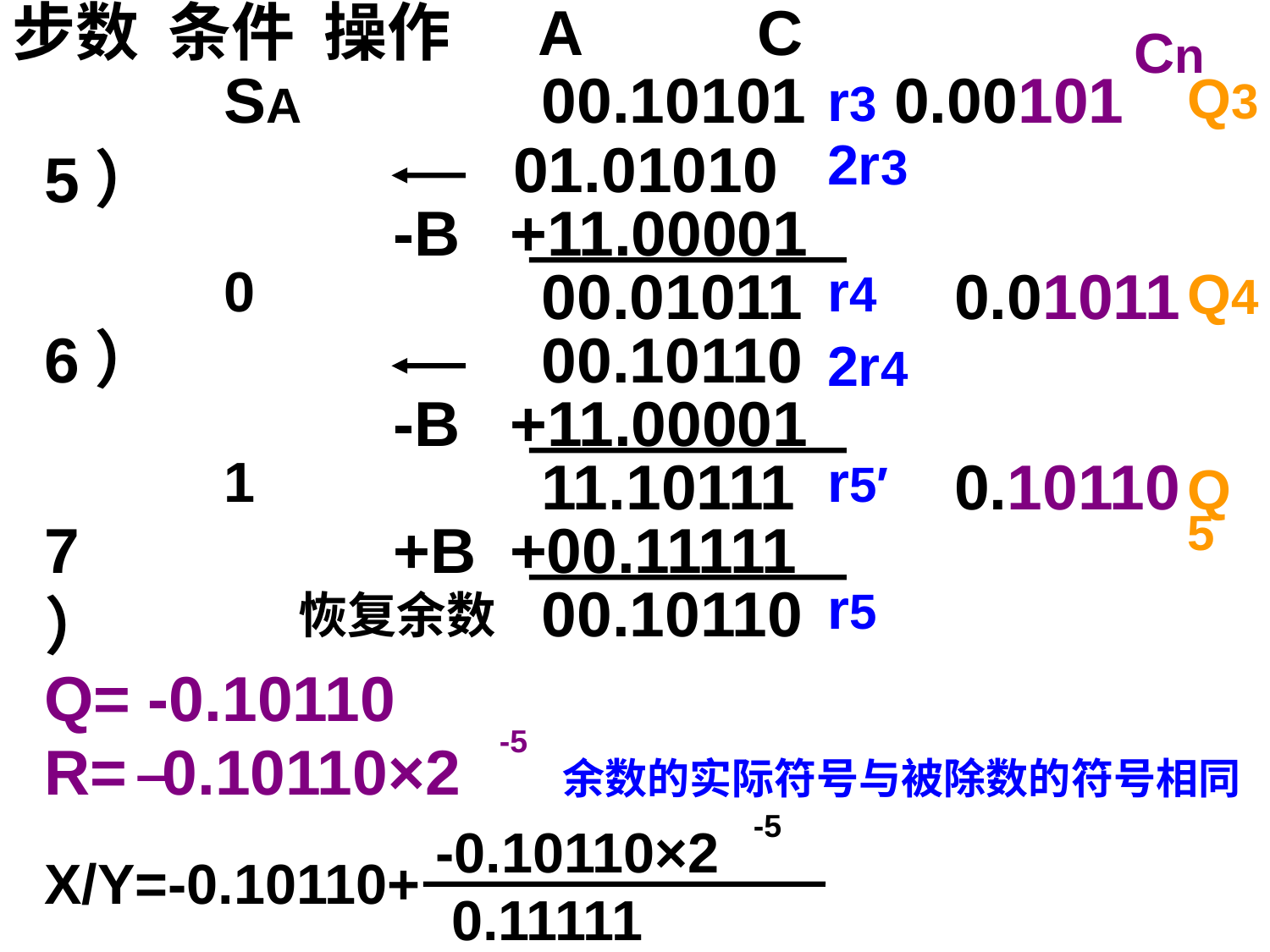

步数  条件  操作     A          C
Cn
SA
r3
00.10101     0.00101
Q3
  01.01010
2r3
5）

-B
+11.00001
0
00.01011
r4
0.01011

Q4
6）
00.10110
2r4

-B
+11.00001
1
11.10111
r5′
0.10110

Q5
7）
+B
+00.11111
00.10110
r5
恢复余数

Q= -0.10110
-5
R=  0.10110×2
余数的实际符号与被除数的符号相同

-5
-0.10110×2
X/Y=-0.10110+
 0.11111